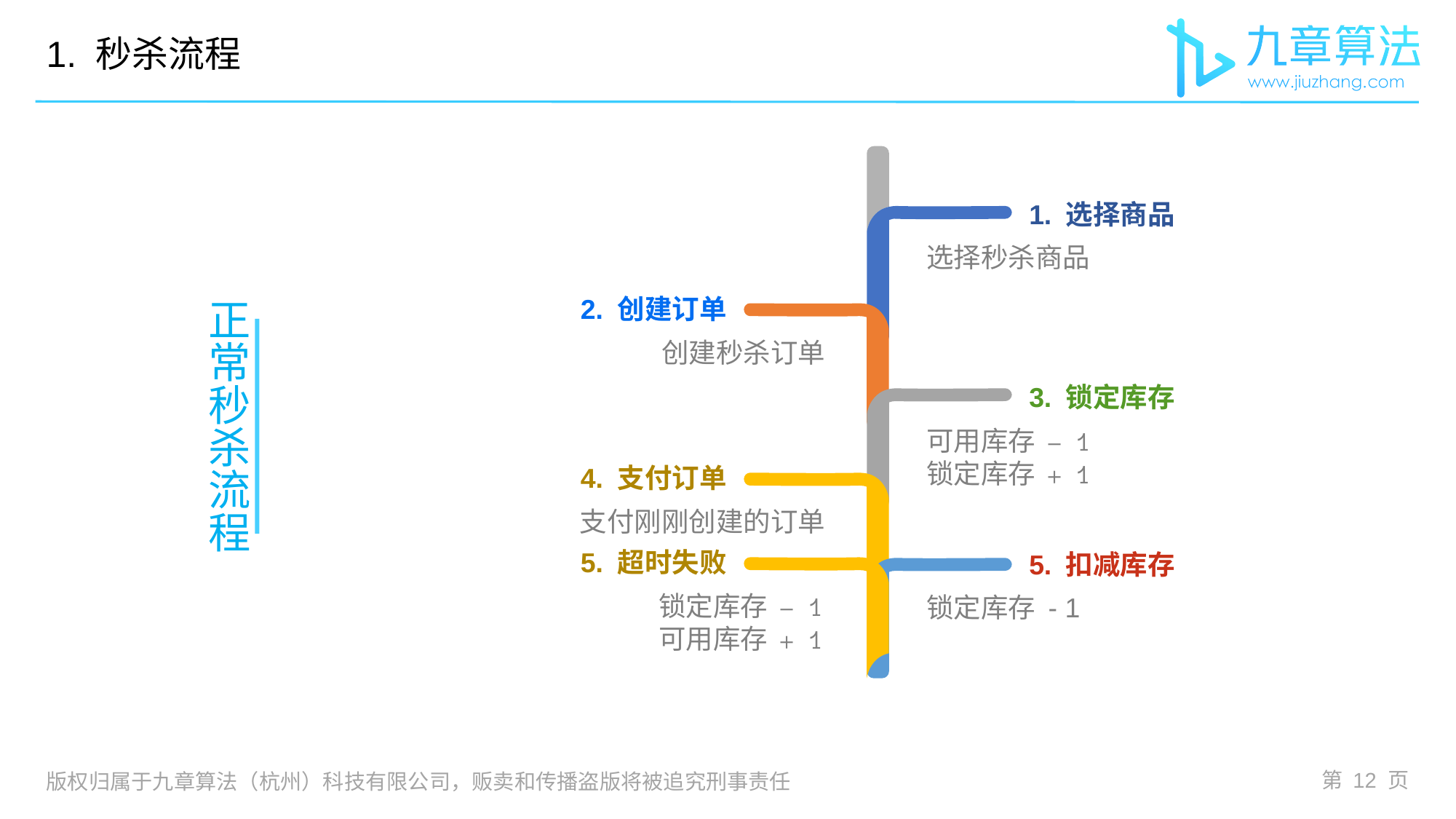

1. 秒杀流程
# 正常秒杀流程

1. 选择商品

选择秒杀商品
2. 创建订单

创建秒杀订单
3. 锁定库存

可用库存 - 1
锁定库存 + 1
4. 支付订单

支付刚刚创建的订单
5. 超时失败

锁定库存 - 1
可用库存 + 1
5. 扣减库存

锁定库存 - 1